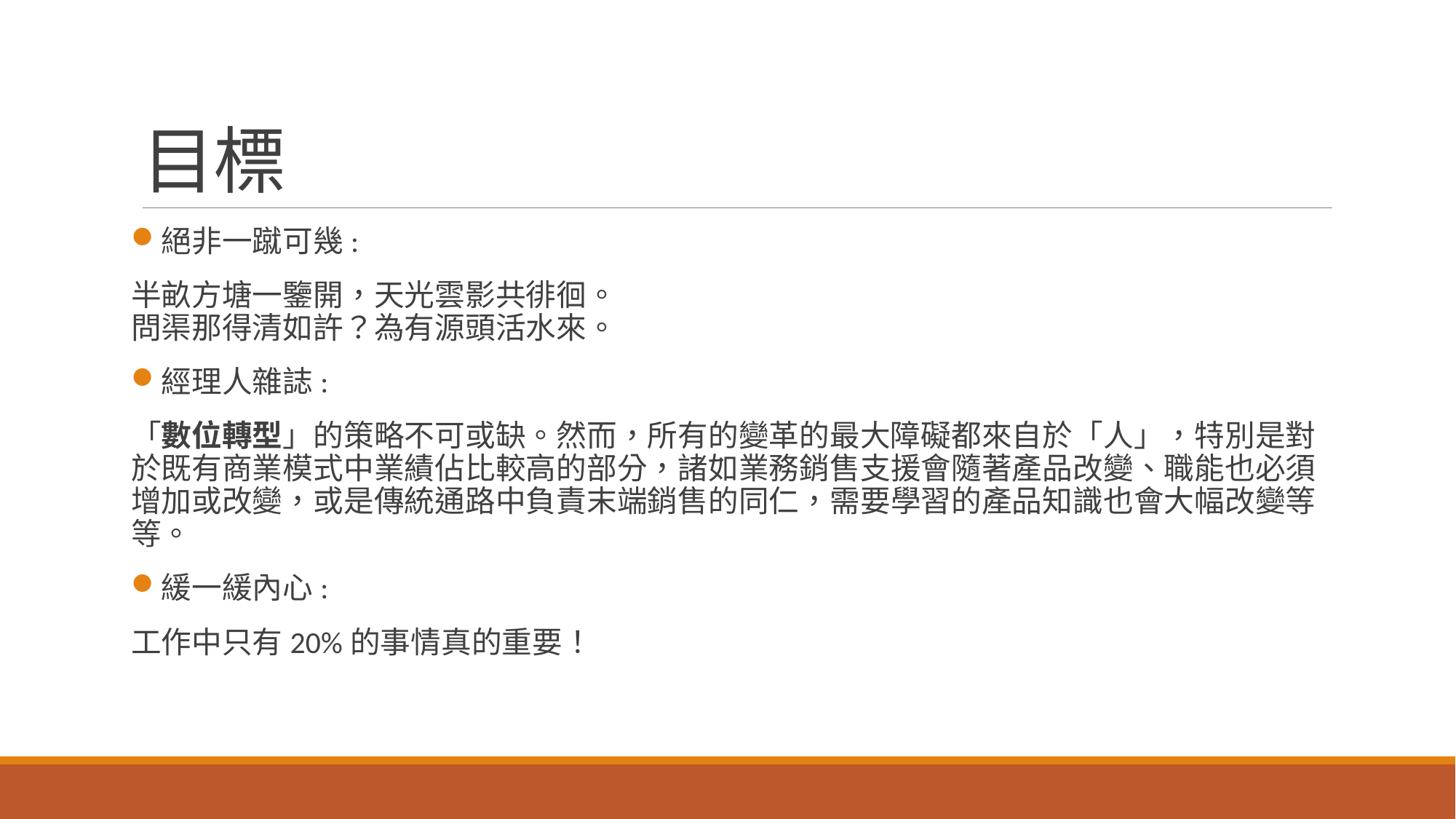

# 目標
絕非一蹴可幾:
半畝方塘一鑒開，天光雲影共徘徊。
問渠那得清如許？為有源頭活水來。
經理人雜誌:
「數位轉型」的策略不可或缺。然而，所有的變革的最大障礙都來自於「人」，特別是對於既有商業模式中業績佔比較高的部分，諸如業務銷售支援會隨著產品改變、職能也必須增加或改變，或是傳統通路中負責末端銷售的同仁，需要學習的產品知識也會大幅改變等等。
緩一緩內心:
工作中只有20%的事情真的重要！